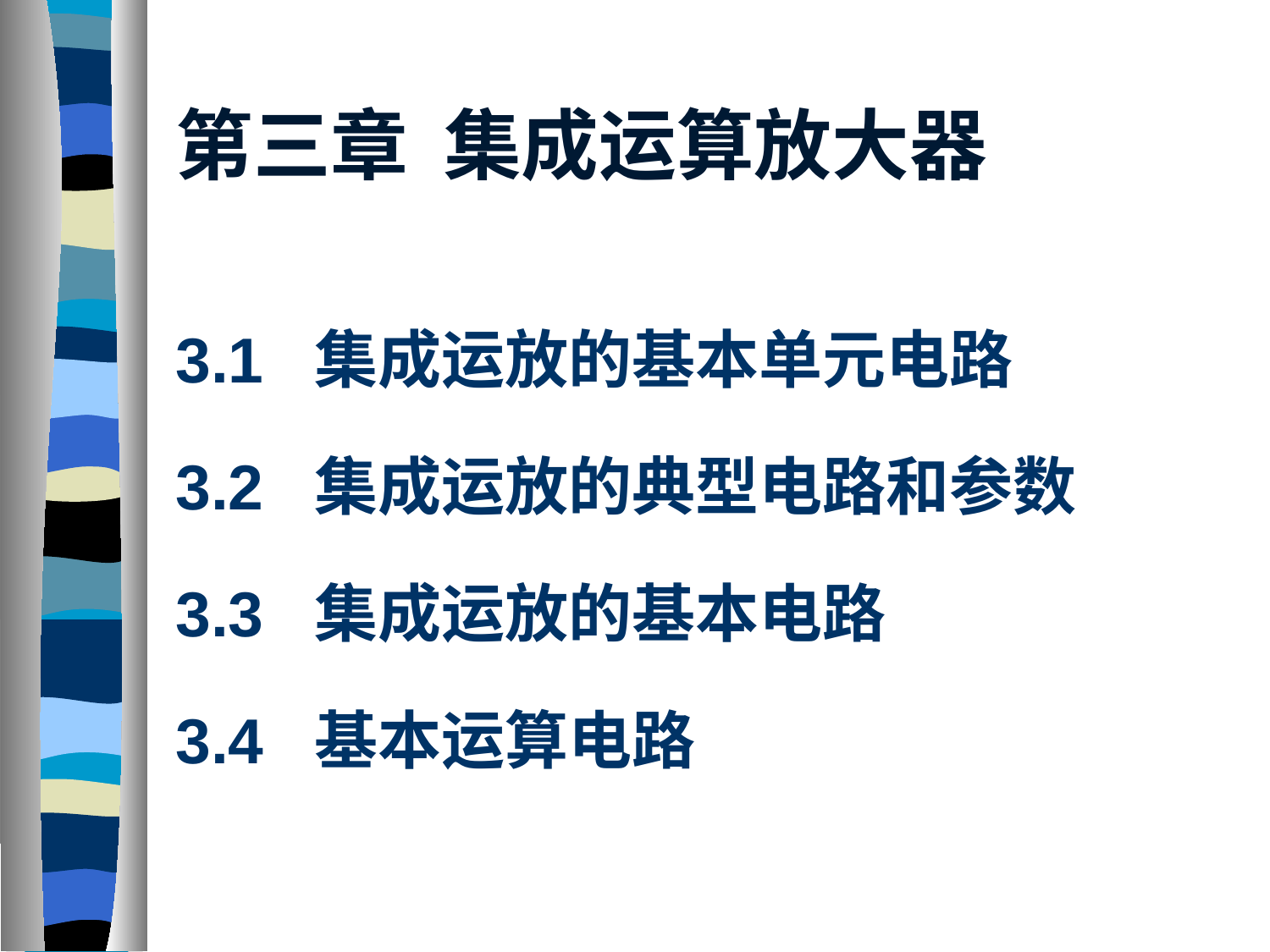

# 第三章  集成运算放大器
3.1  集成运放的基本单元电路
3.2  集成运放的典型电路和参数
3.3  集成运放的基本电路
3.4  基本运算电路